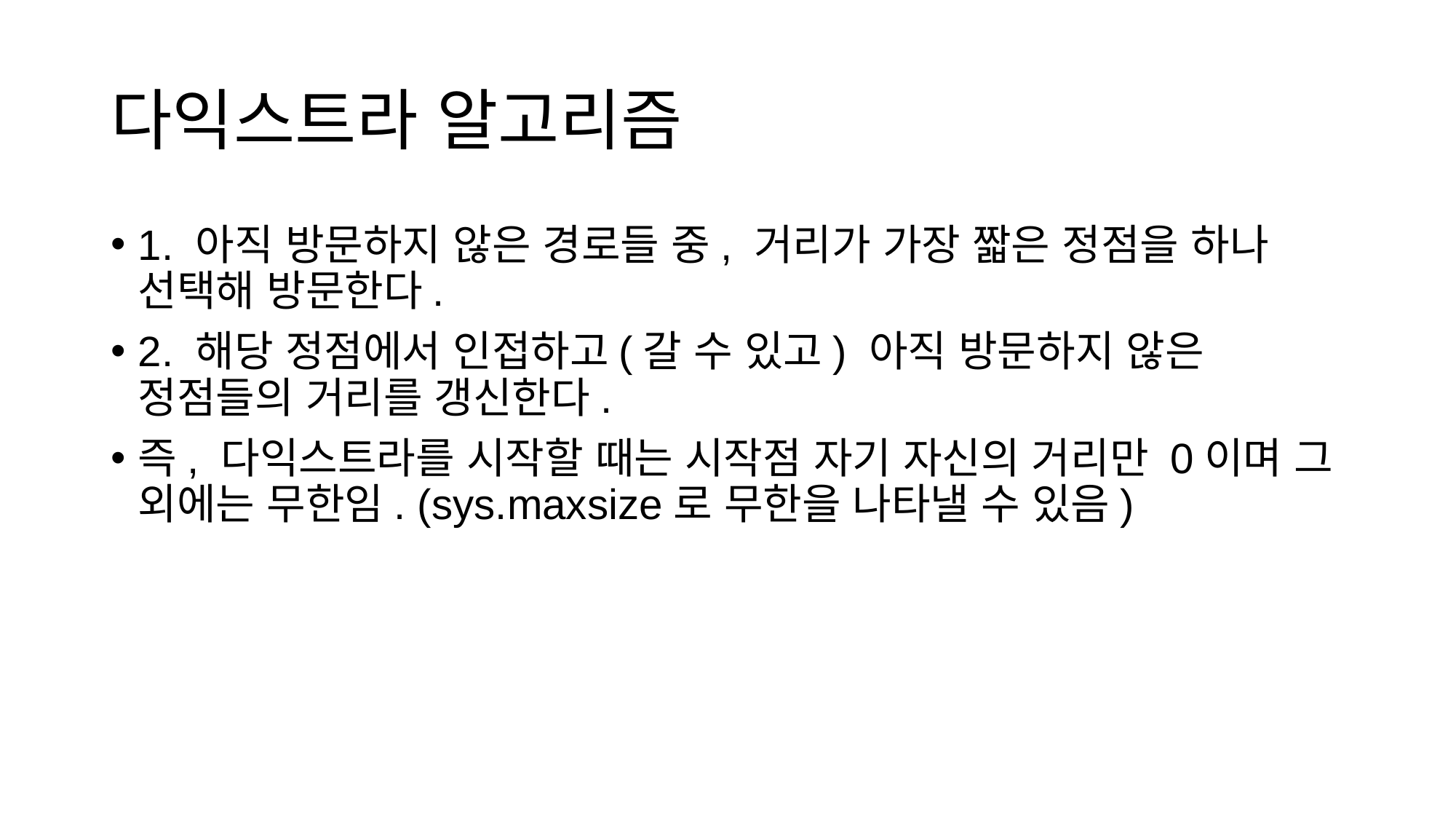

# 다익스트라 알고리즘
1. 아직 방문하지 않은 경로들 중, 거리가 가장 짧은 정점을 하나 선택해 방문한다.
2. 해당 정점에서 인접하고(갈 수 있고) 아직 방문하지 않은 정점들의 거리를 갱신한다.
즉, 다익스트라를 시작할 때는 시작점 자기 자신의 거리만 0이며 그 외에는 무한임. (sys.maxsize로 무한을 나타낼 수 있음)